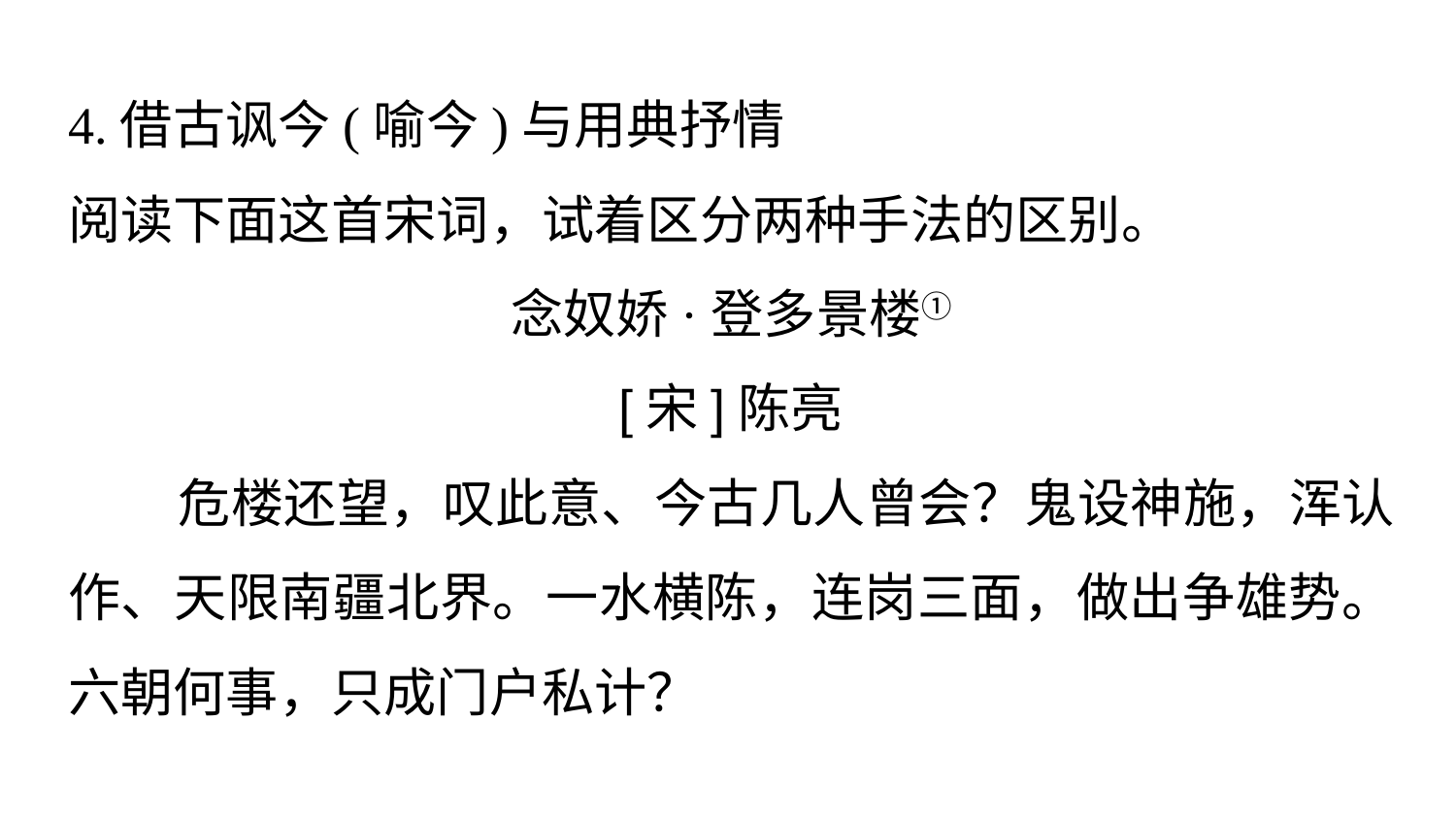

4.借古讽今(喻今)与用典抒情
阅读下面这首宋词，试着区分两种手法的区别。
念奴娇·登多景楼①
[宋]陈亮
        危楼还望，叹此意、今古几人曾会？鬼设神施，浑认作、天限南疆北界。一水横陈，连岗三面，做出争雄势。六朝何事，只成门户私计？